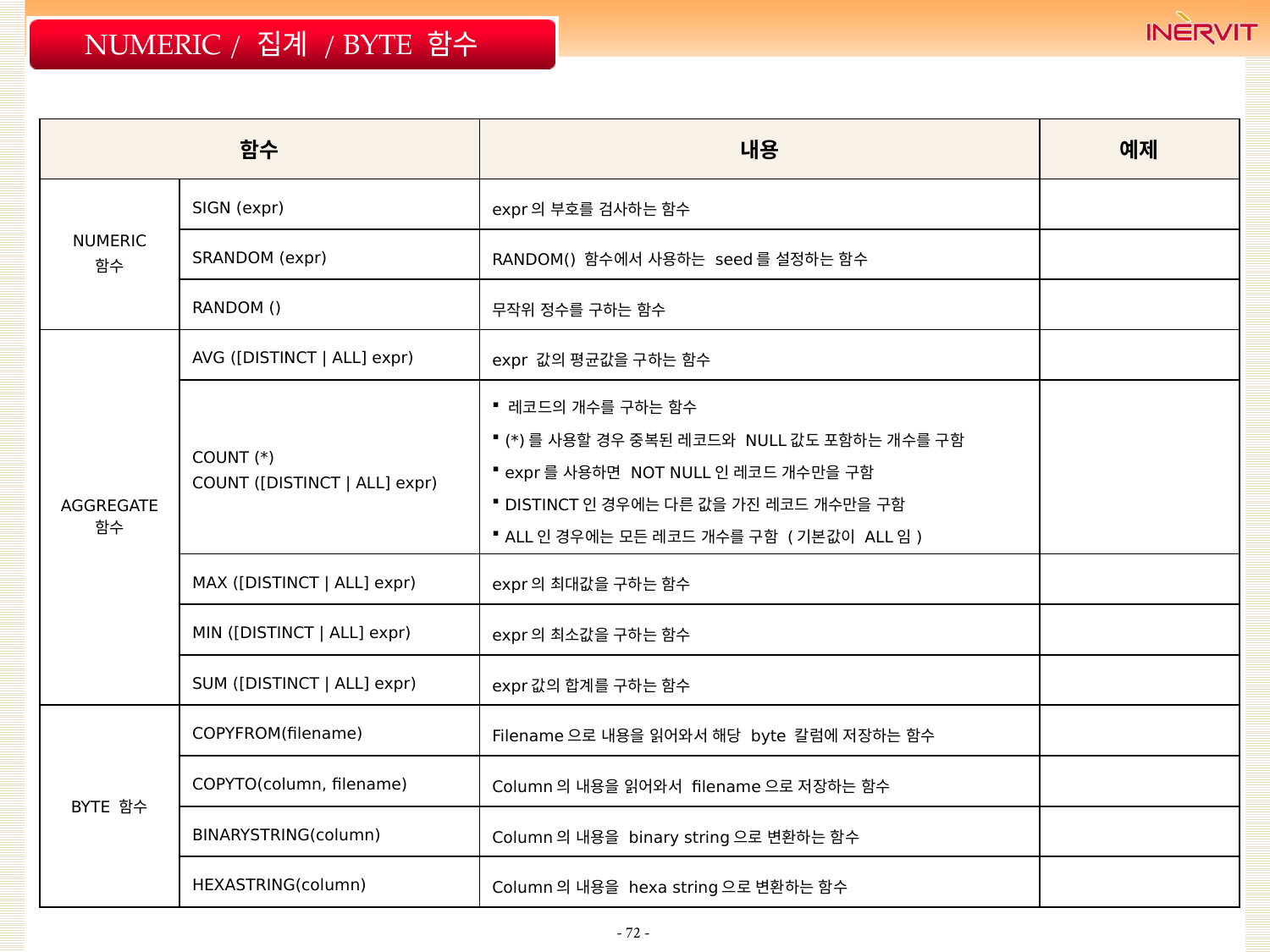

# NUMERIC / 집계 / BYTE 함수
| 함수 |  | 내용 | 예제 |
| --- | --- | --- | --- |
| NUMERIC 함수 | SIGN (expr) | expr의 부호를 검사하는 함수 |  |
|  | SRANDOM (expr) | RANDOM() 함수에서 사용하는 seed를 설정하는 함수 |  |
|  | RANDOM () | 무작위 정수를 구하는 함수 |  |
| AGGREGATE 함수 | AVG ([DISTINCT | ALL] expr) | expr 값의 평균값을 구하는 함수 |  |
|  | COUNT (\*) COUNT ([DISTINCT | ALL] expr) | 레코드의 개수를 구하는 함수 (\*)를 사용할 경우 중복된 레코드와 NULL값도 포함하는 개수를 구함 expr를 사용하면 NOT NULL인 레코드 개수만을 구함 DISTINCT인 경우에는 다른 값을 가진 레코드 개수만을 구함 ALL인 경우에는 모든 레코드 개수를 구함 (기본값이 ALL임) |  |
|  | MAX ([DISTINCT | ALL] expr) | expr의 최대값을 구하는 함수 |  |
|  | MIN ([DISTINCT | ALL] expr) | expr의 최소값을 구하는 함수 |  |
|  | SUM ([DISTINCT | ALL] expr) | expr값의 합계를 구하는 함수 |  |
| BYTE 함수 | COPYFROM(filename) | Filename으로 내용을 읽어와서 해당 byte 칼럼에 저장하는 함수 |  |
|  | COPYTO(column, filename) | Column의 내용을 읽어와서 filename으로 저장하는 함수 |  |
|  | BINARYSTRING(column) | Column의 내용을 binary string으로 변환하는 함수 |  |
|  | HEXASTRING(column) | Column의 내용을 hexa string으로 변환하는 함수 |  |
- 72 -